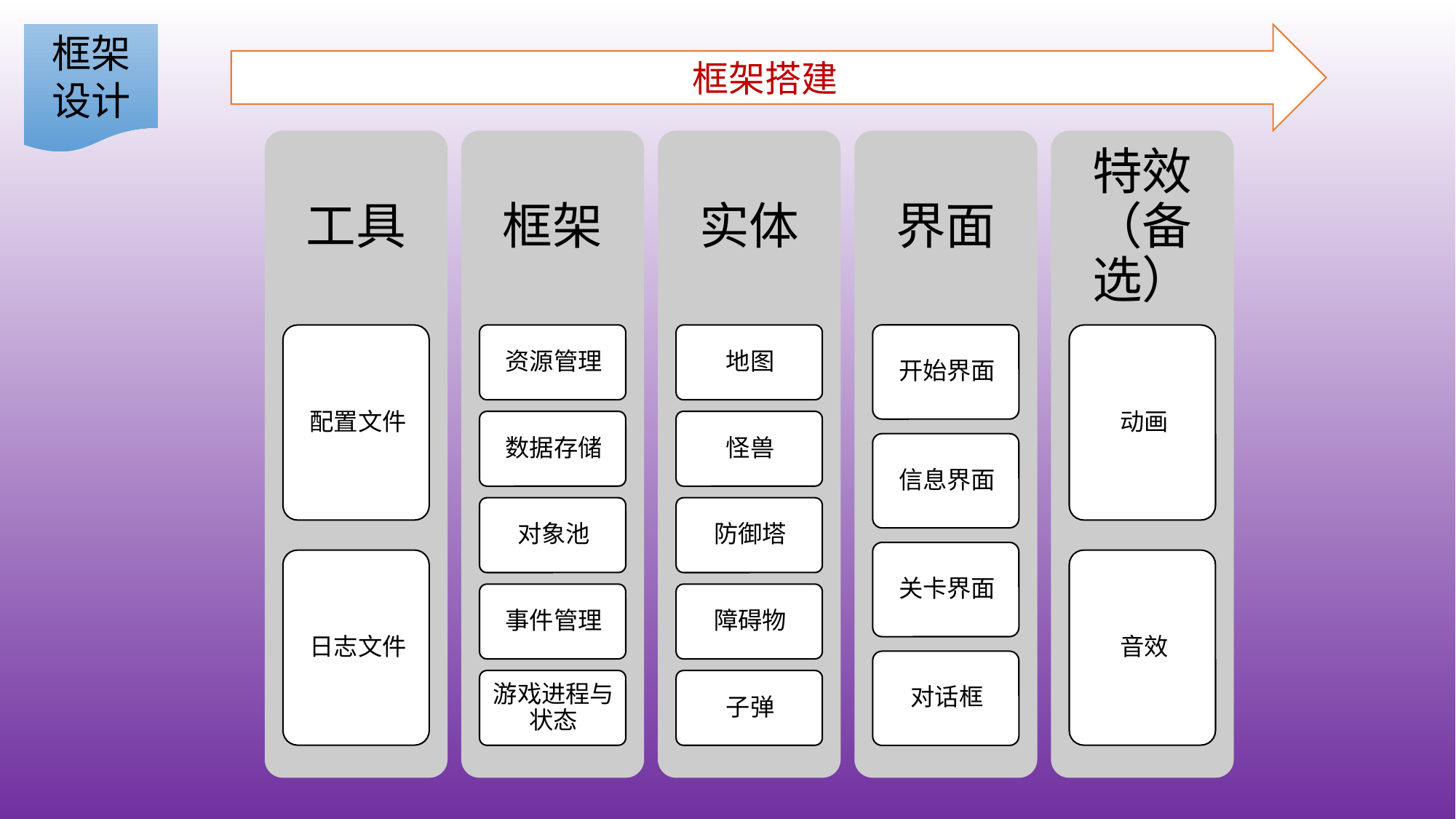

框架设计
框架搭建
工具
配置文件
日志文件
框架
资源管理
数据存储
对象池
事件管理
游戏进程与状态
实体
地图
怪兽
防御塔
障碍物
子弹
界面
开始界面
信息界面
关卡界面
对话框
特效（备选）
动画
音效